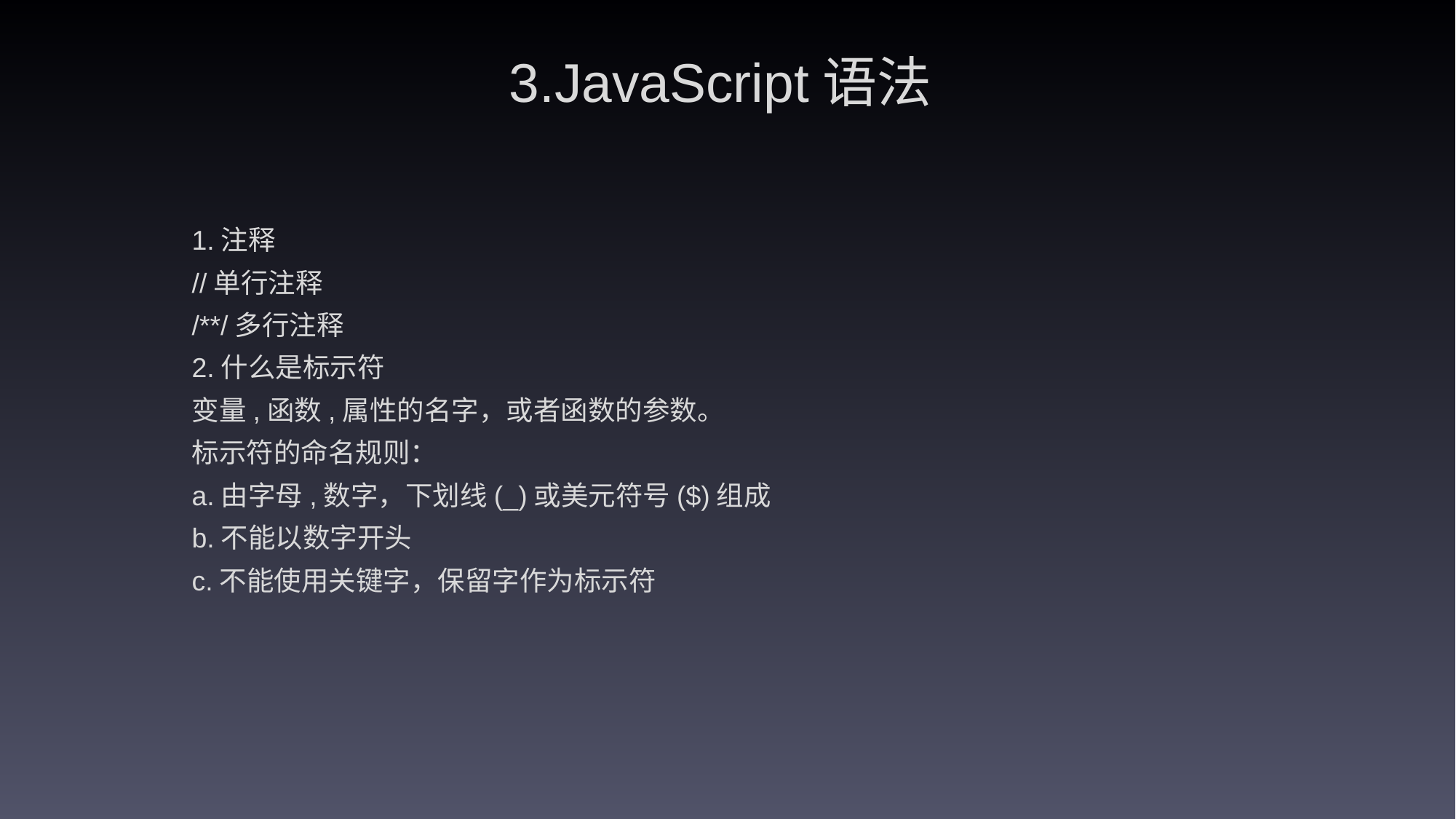

3.JavaScript语法

1.注释
//单行注释
/**/多行注释
2.什么是标示符
变量,函数,属性的名字，或者函数的参数。
标示符的命名规则：
a.由字母,数字，下划线(_)或美元符号($)组成
b.不能以数字开头
c.不能使用关键字，保留字作为标示符